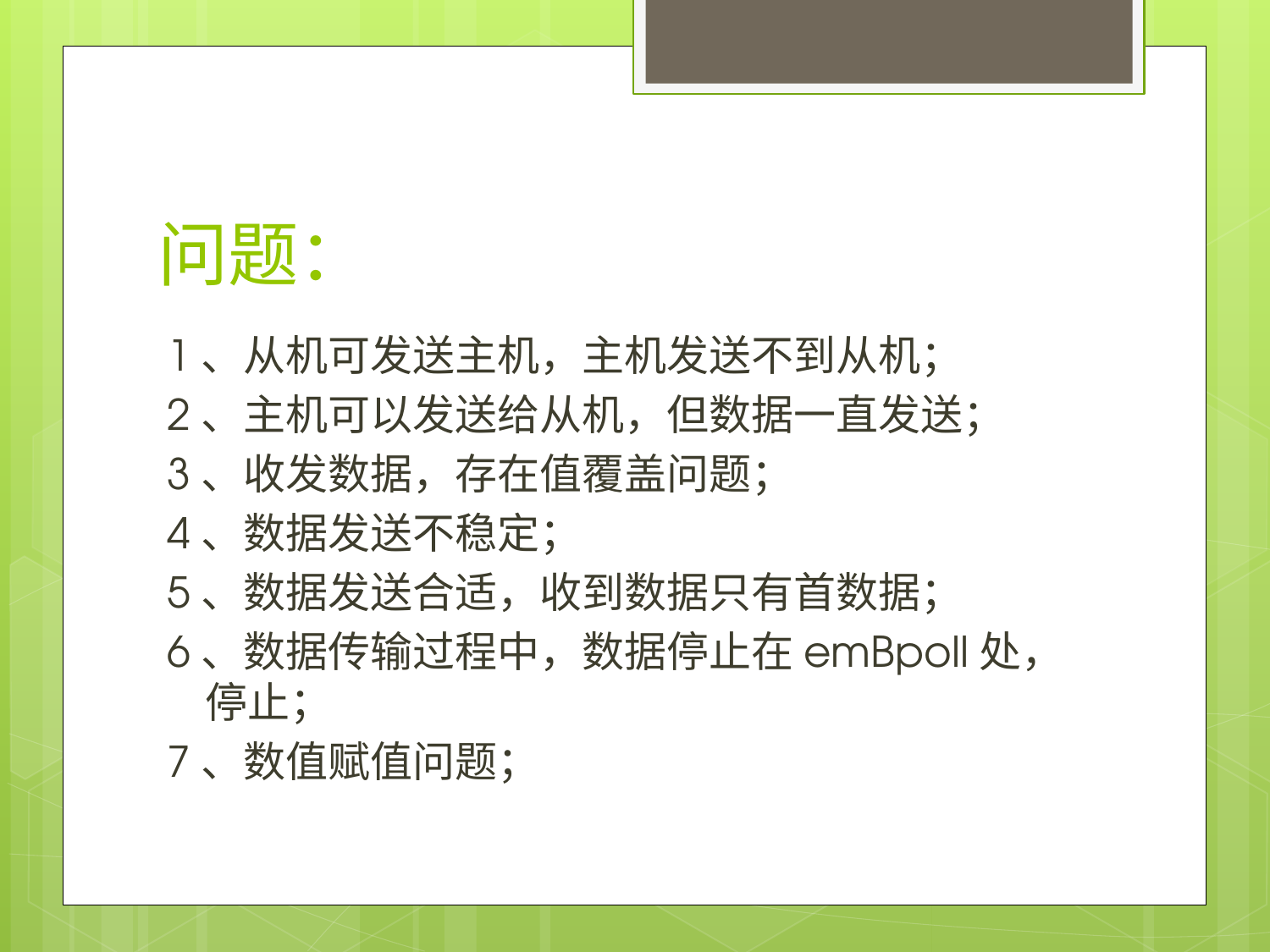

# 问题：
1、从机可发送主机，主机发送不到从机；
2、主机可以发送给从机，但数据一直发送；
3、收发数据，存在值覆盖问题；
4、数据发送不稳定；
5、数据发送合适，收到数据只有首数据；
6、数据传输过程中，数据停止在emBpoll处，      停止；
7、数值赋值问题；